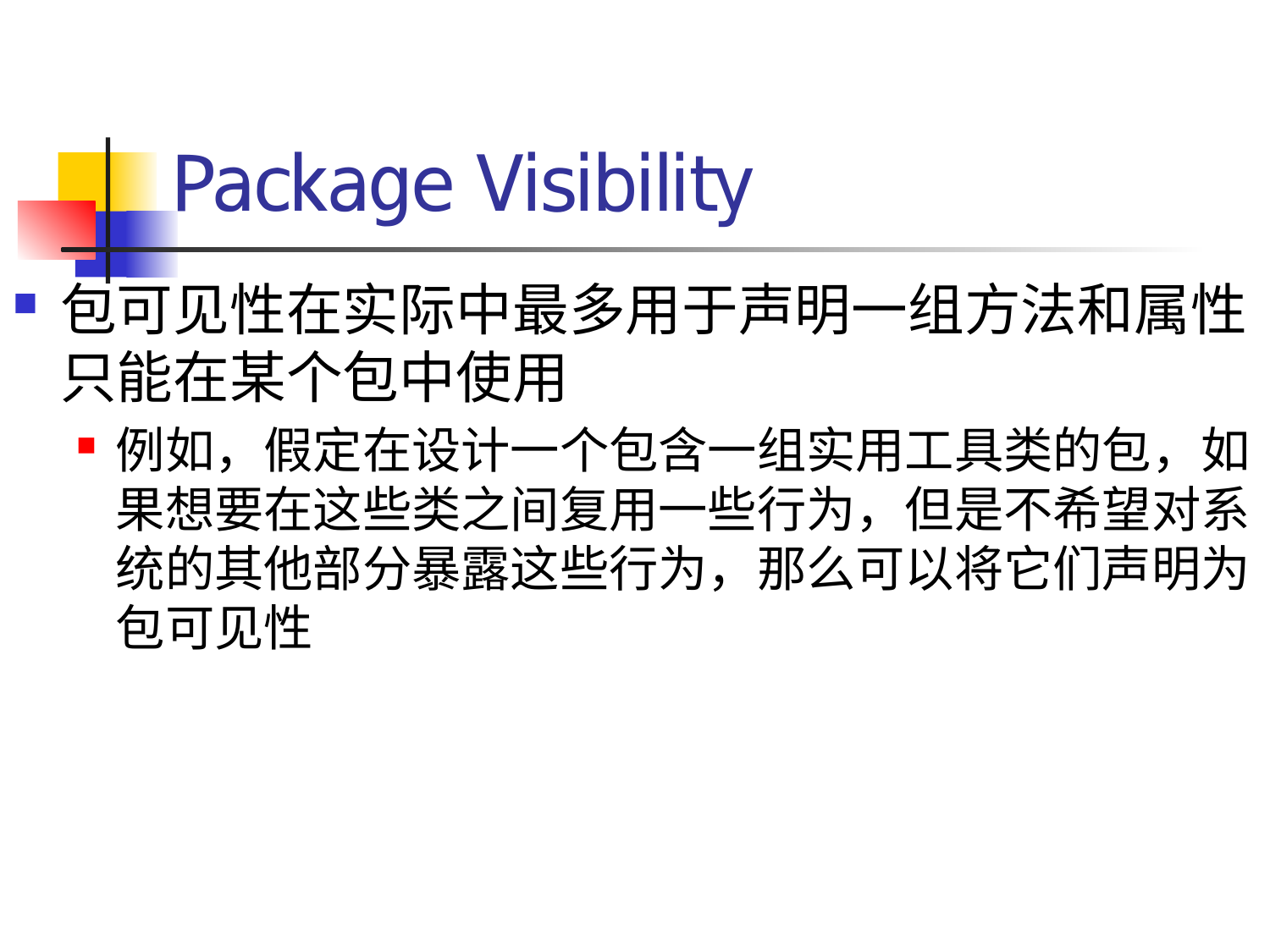

# Package Visibility
包可见性在实际中最多用于声明一组方法和属性只能在某个包中使用
例如，假定在设计一个包含一组实用工具类的包，如果想要在这些类之间复用一些行为，但是不希望对系统的其他部分暴露这些行为，那么可以将它们声明为包可见性